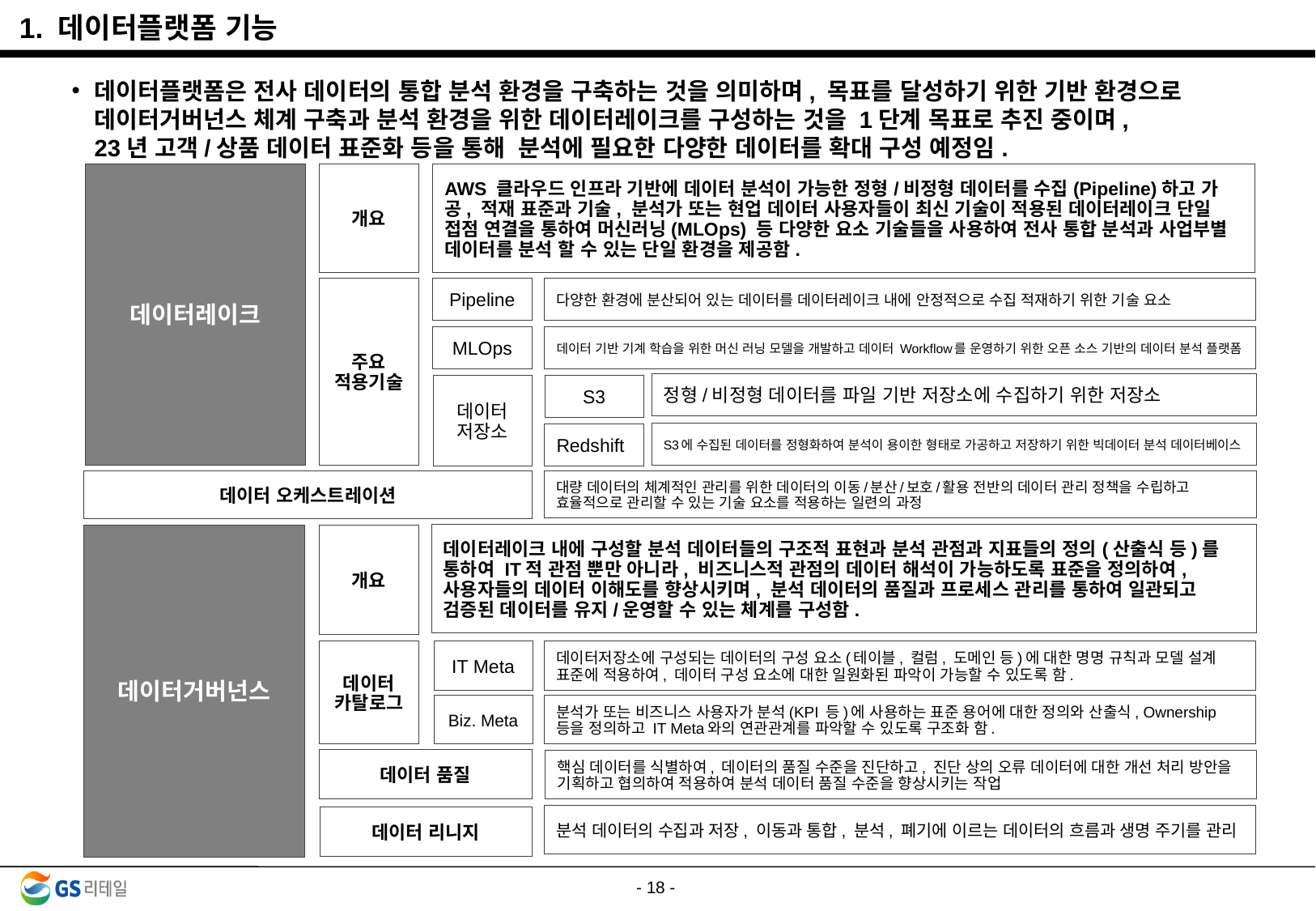

1. 데이터플랫폼 기능
데이터플랫폼은 전사 데이터의 통합 분석 환경을 구축하는 것을 의미하며, 목표를 달성하기 위한 기반 환경으로 데이터거버넌스 체계 구축과 분석 환경을 위한 데이터레이크를 구성하는 것을 1단계 목표로 추진 중이며,
23년 고객/상품 데이터 표준화 등을 통해  분석에 필요한 다양한 데이터를 확대 구성 예정임.
데이터레이크
개요
AWS 클라우드 인프라 기반에 데이터 분석이 가능한 정형/비정형 데이터를 수집(Pipeline)하고 가공, 적재 표준과 기술, 분석가 또는 현업 데이터 사용자들이 최신 기술이 적용된 데이터레이크 단일 접점 연결을 통하여 머신러닝(MLOps) 등 다양한 요소 기술들을 사용하여 전사 통합 분석과 사업부별 데이터를 분석 할 수 있는 단일 환경을 제공함.
주요
적용기술
Pipeline
다양한 환경에 분산되어 있는 데이터를 데이터레이크 내에 안정적으로 수집 적재하기 위한 기술 요소
MLOps
데이터 기반 기계 학습을 위한 머신 러닝 모델을 개발하고 데이터 Workflow를 운영하기 위한 오픈 소스 기반의 데이터 분석 플랫폼
정형/비정형 데이터를 파일 기반 저장소에 수집하기 위한 저장소
데이터
저장소
S3
S3에 수집된 데이터를 정형화하여 분석이 용이한 형태로 가공하고 저장하기 위한 빅데이터 분석 데이터베이스
Redshift
대량 데이터의 체계적인 관리를 위한 데이터의 이동/분산/보호/활용 전반의 데이터 관리 정책을 수립하고 효율적으로 관리할 수 있는 기술 요소를 적용하는 일련의 과정
데이터 오케스트레이션
데이터레이크 내에 구성할 분석 데이터들의 구조적 표현과 분석 관점과 지표들의 정의(산출식 등)를 통하여 IT적 관점 뿐만 아니라, 비즈니스적 관점의 데이터 해석이 가능하도록 표준을 정의하여, 사용자들의 데이터 이해도를 향상시키며, 분석 데이터의 품질과 프로세스 관리를 통하여 일관되고 검증된 데이터를 유지/운영할 수 있는 체계를 구성함.
데이터거버넌스
개요
데이터
카탈로그
데이터저장소에 구성되는 데이터의 구성 요소(테이블, 컬럼, 도메인 등)에 대한 명명 규칙과 모델 설계 표준에 적용하여, 데이터 구성 요소에 대한 일원화된 파악이 가능할 수 있도록 함.
IT Meta
분석가 또는 비즈니스 사용자가 분석(KPI 등)에 사용하는 표준 용어에 대한 정의와 산출식, Ownership등을 정의하고 IT Meta와의 연관관계를 파악할 수 있도록 구조화 함.
Biz. Meta
데이터 품질
핵심 데이터를 식별하여, 데이터의 품질 수준을 진단하고, 진단 상의 오류 데이터에 대한 개선 처리 방안을 기획하고 협의하여 적용하여 분석 데이터 품질 수준을 향상시키는 작업
분석 데이터의 수집과 저장, 이동과 통합, 분석, 폐기에 이르는 데이터의 흐름과 생명 주기를 관리
데이터 리니지
- 18 -